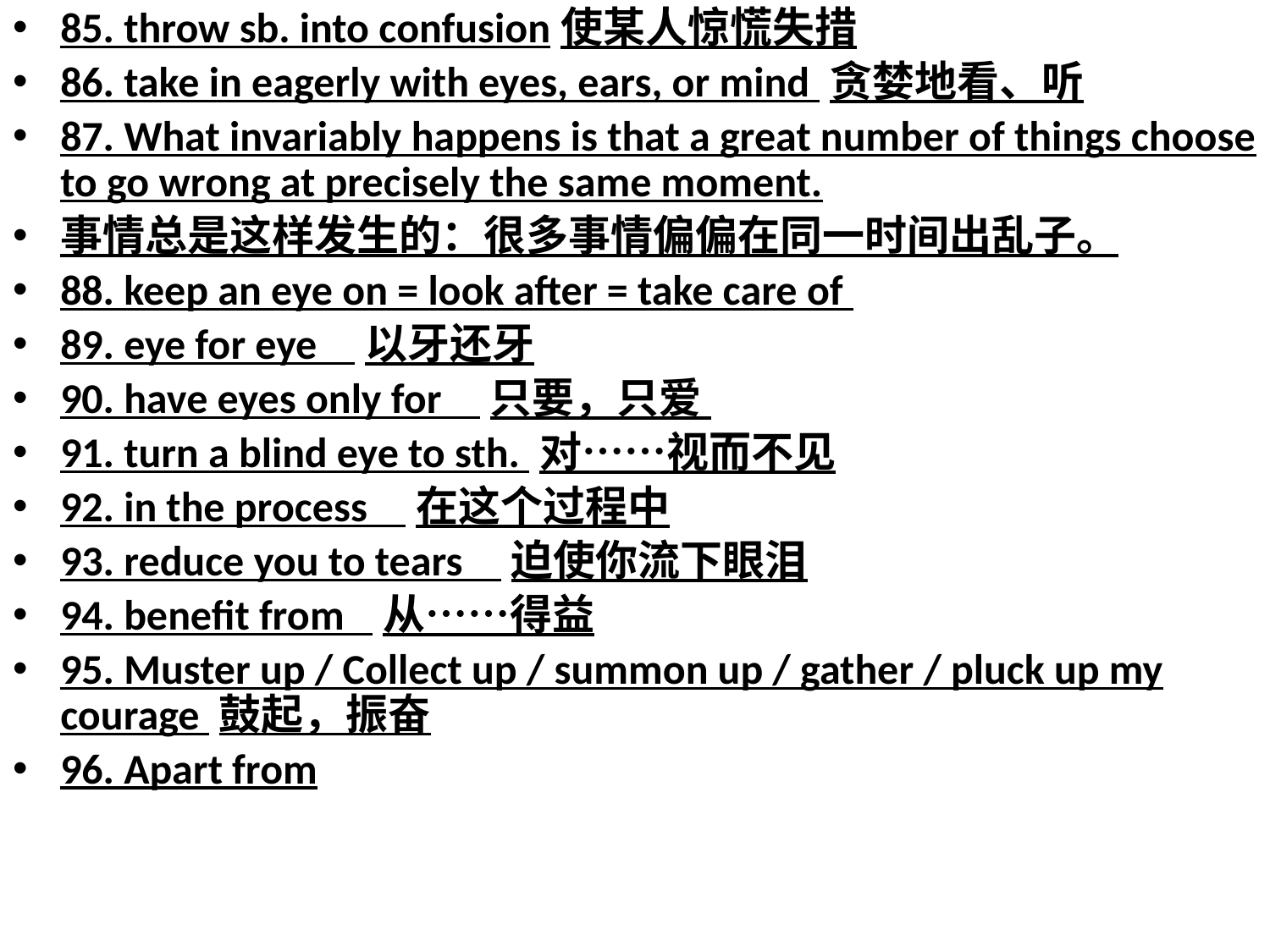

85. throw sb. into confusion使某人惊慌失措
86. take in eagerly with eyes, ears, or mind 贪婪地看、听
87. What invariably happens is that a great number of things choose to go wrong at precisely the same moment.
事情总是这样发生的：很多事情偏偏在同一时间出乱子。
88. keep an eye on = look after = take care of
89. eye for eye    以牙还牙
90. have eyes only for    只要，只爱
91. turn a blind eye to sth. 对……视而不见
92. in the process    在这个过程中
93. reduce you to tears    迫使你流下眼泪
94. benefit from   从……得益
95. Muster up / Collect up / summon up / gather / pluck up my courage 鼓起，振奋
96. Apart from